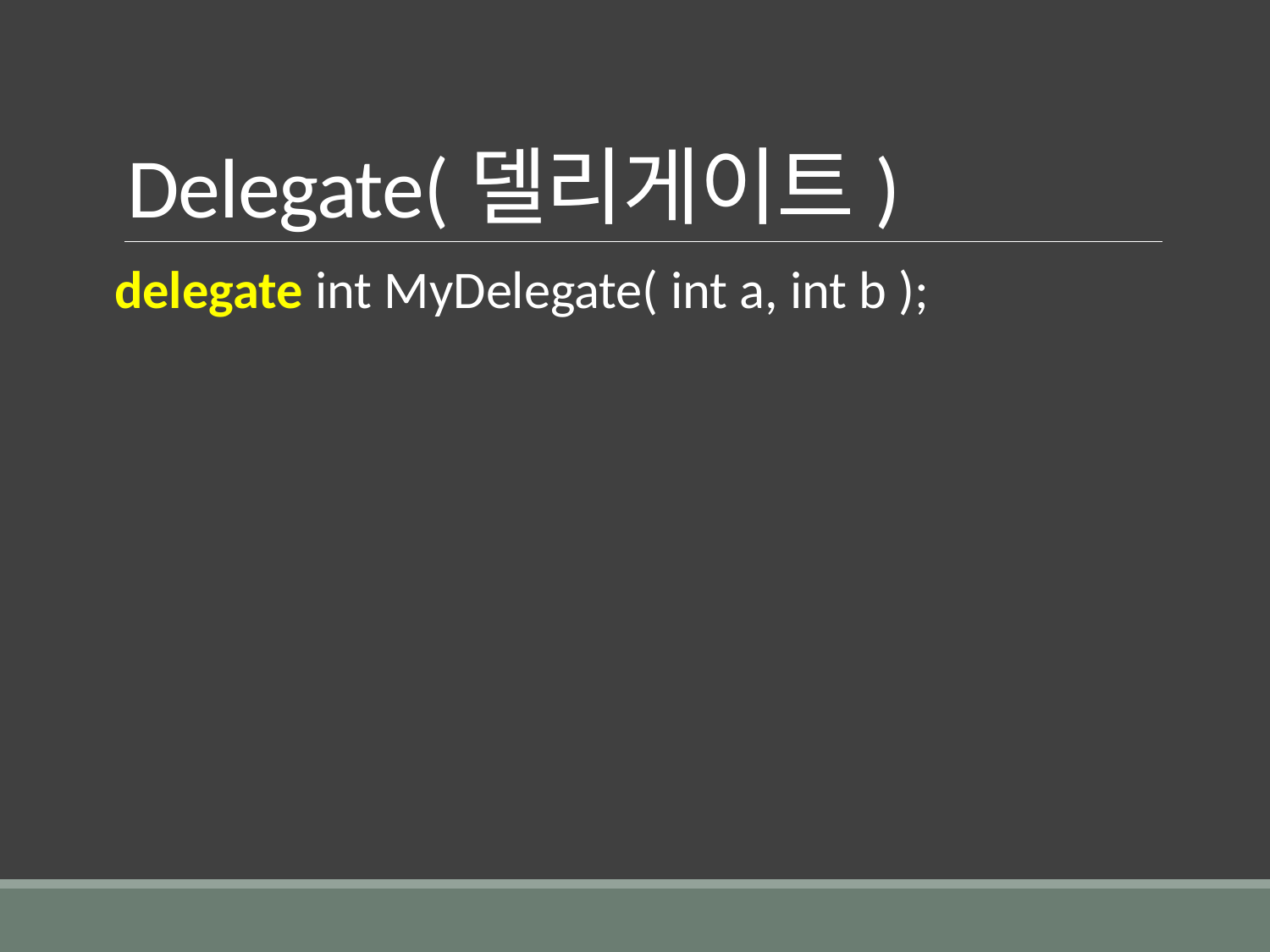

# Delegate(델리게이트)
delegate int MyDelegate( int a, int b );